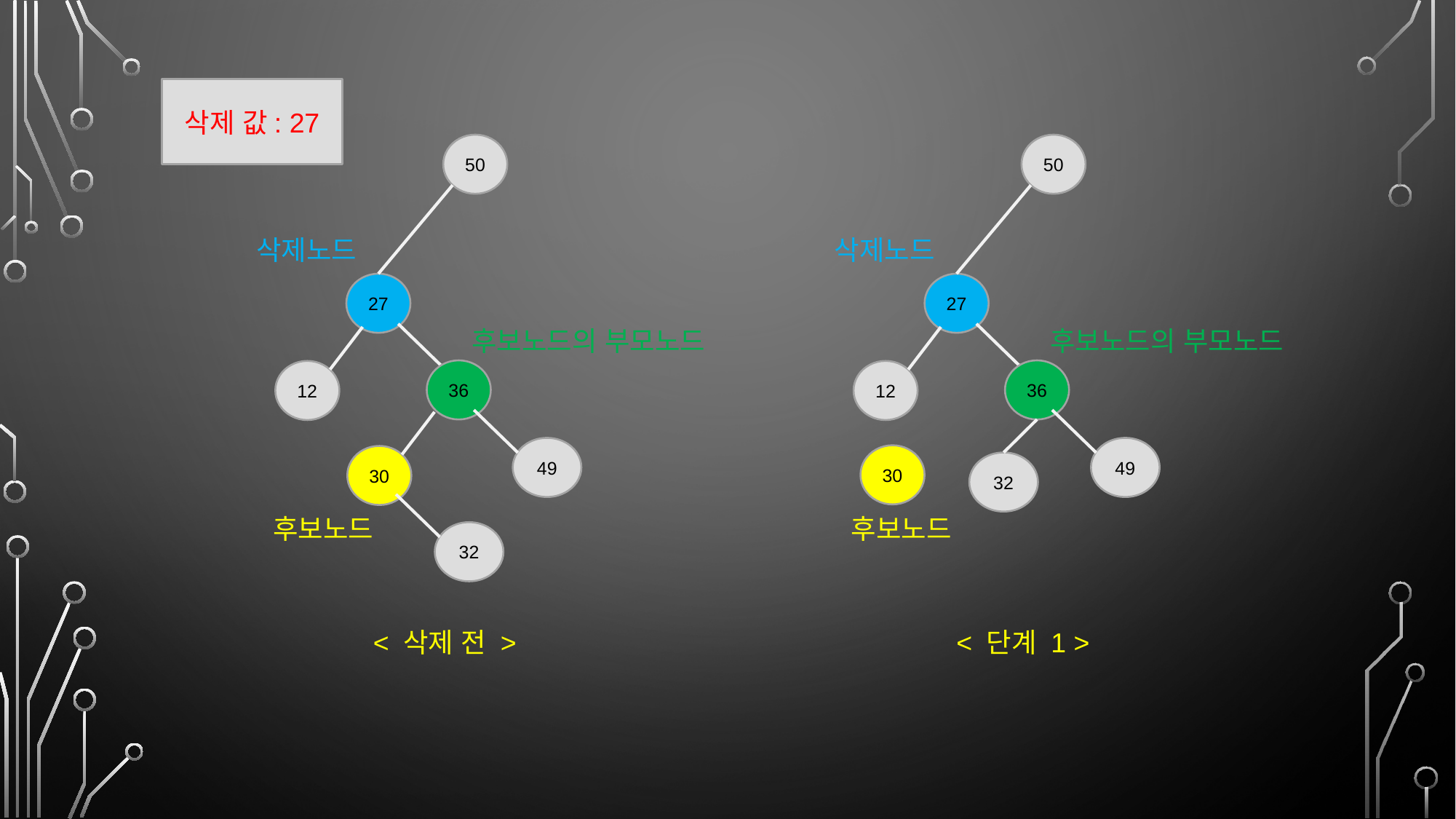

삭제 값: 27
50
50
삭제노드
삭제노드
27
27
후보노드의 부모노드
후보노드의 부모노드
36
36
12
12
49
49
30
30
32
후보노드
후보노드
32
< 삭제 전 >
< 단계 1 >